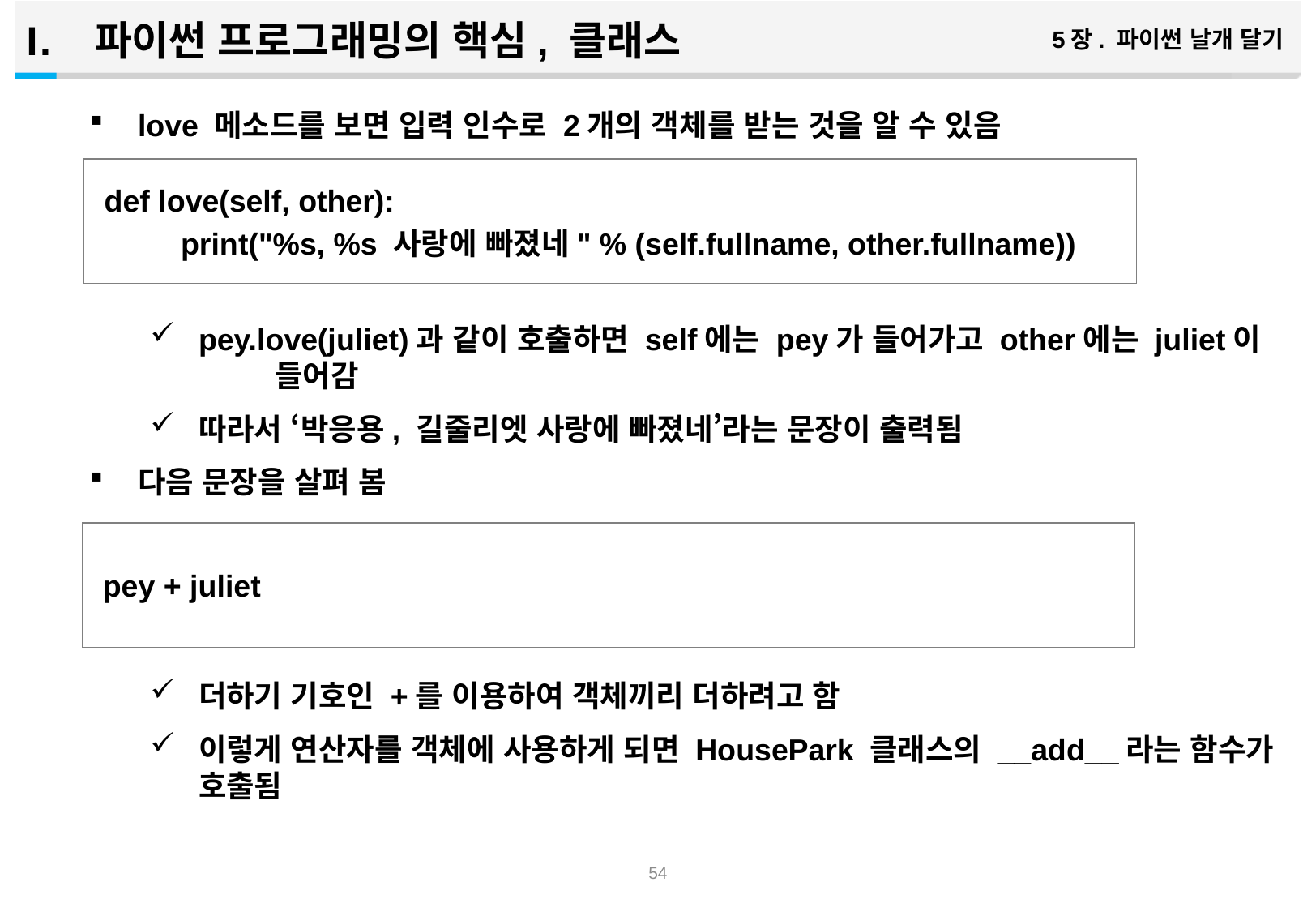

파이썬 프로그래밍의 핵심, 클래스
5장. 파이썬 날개 달기
love 메소드를 보면 입력 인수로 2개의 객체를 받는 것을 알 수 있음

pey.love(juliet)과 같이 호출하면 self에는 pey가 들어가고 other에는 juliet이            들어감
따라서 ‘박응용, 길줄리엣 사랑에 빠졌네’라는 문장이 출력됨
다음 문장을 살펴 봄

더하기 기호인 +를 이용하여 객체끼리 더하려고 함
이렇게 연산자를 객체에 사용하게 되면 HousePark 클래스의 __add__라는 함수가 호출됨
 def love(self, other):
          print("%s, %s 사랑에 빠졌네" % (self.fullname, other.fullname))
 pey + juliet
54